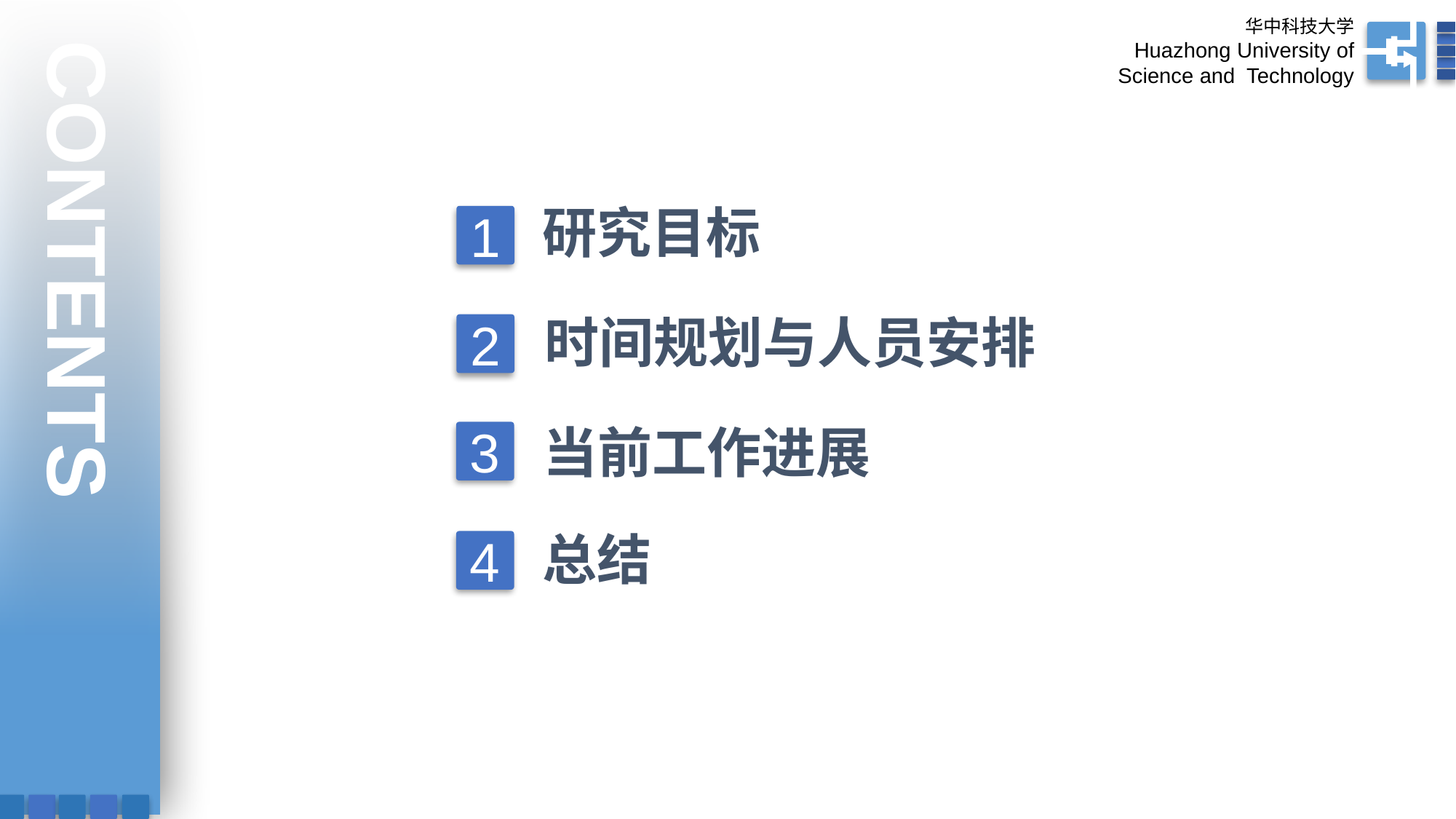

华中科技大学
Huazhong University of
 Science and  Technology

CONTENTS
研究目标
1
时间规划与人员安排
2

当前工作进展
3
总结
4